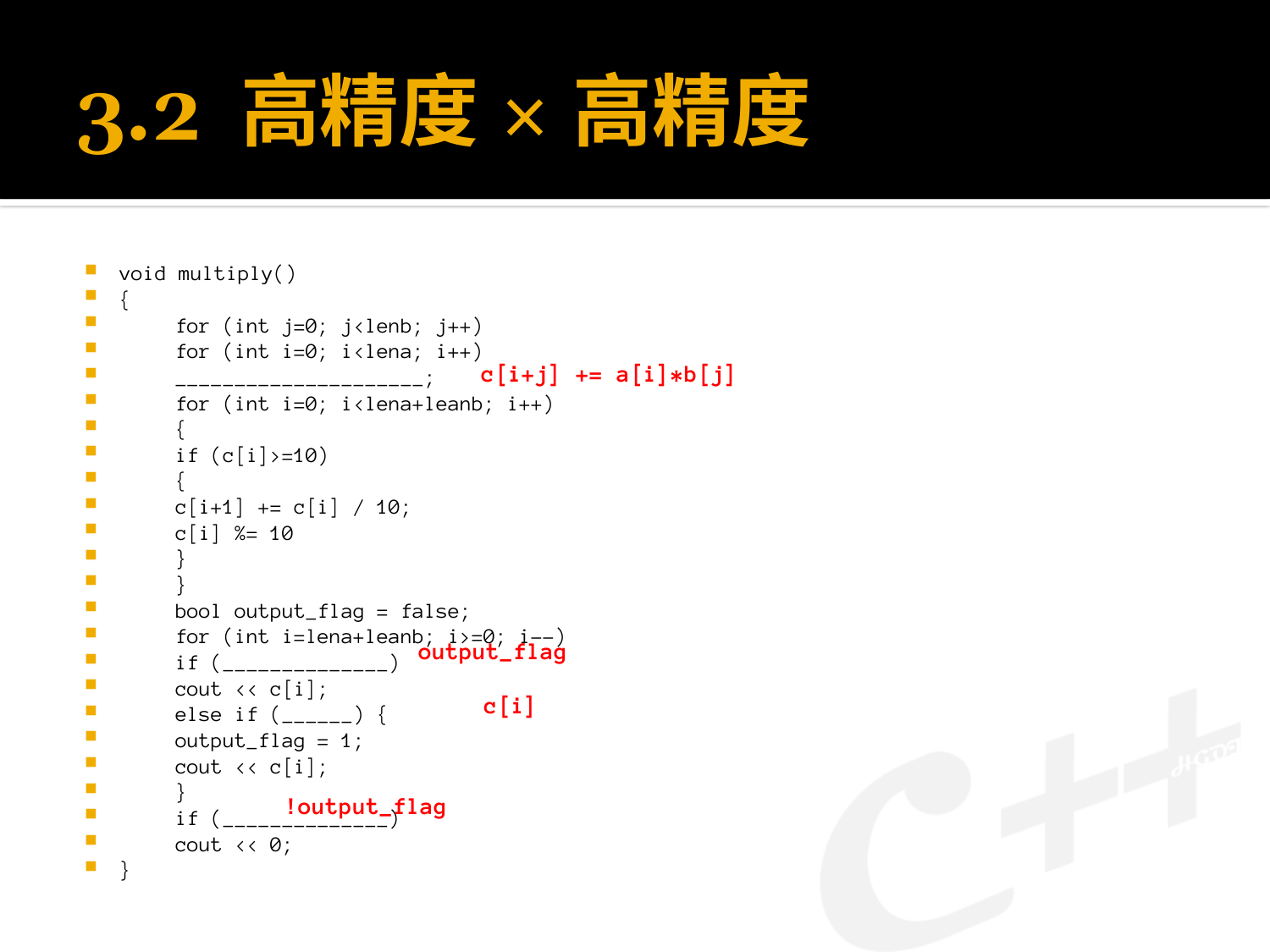

# 3.2 高精度×高精度
void multiply()
{
	for (int j=0; j<lenb; j++)
		for (int i=0; i<lena; i++)
			_____________________;
	for (int i=0; i<lena+leanb; i++)
	{
		if (c[i]>=10)
		{
			c[i+1] += c[i] / 10;
			c[i] %= 10
		}
	}
	bool output_flag = false;
	for (int i=lena+leanb; i>=0; i--)
		if (______________)
			cout << c[i];
		else if (______) {
			output_flag = 1;
			cout << c[i];
		}
	if (______________)
		cout << 0;
}
c[i+j] += a[i]*b[j]
output_flag
c[i]
!output_flag